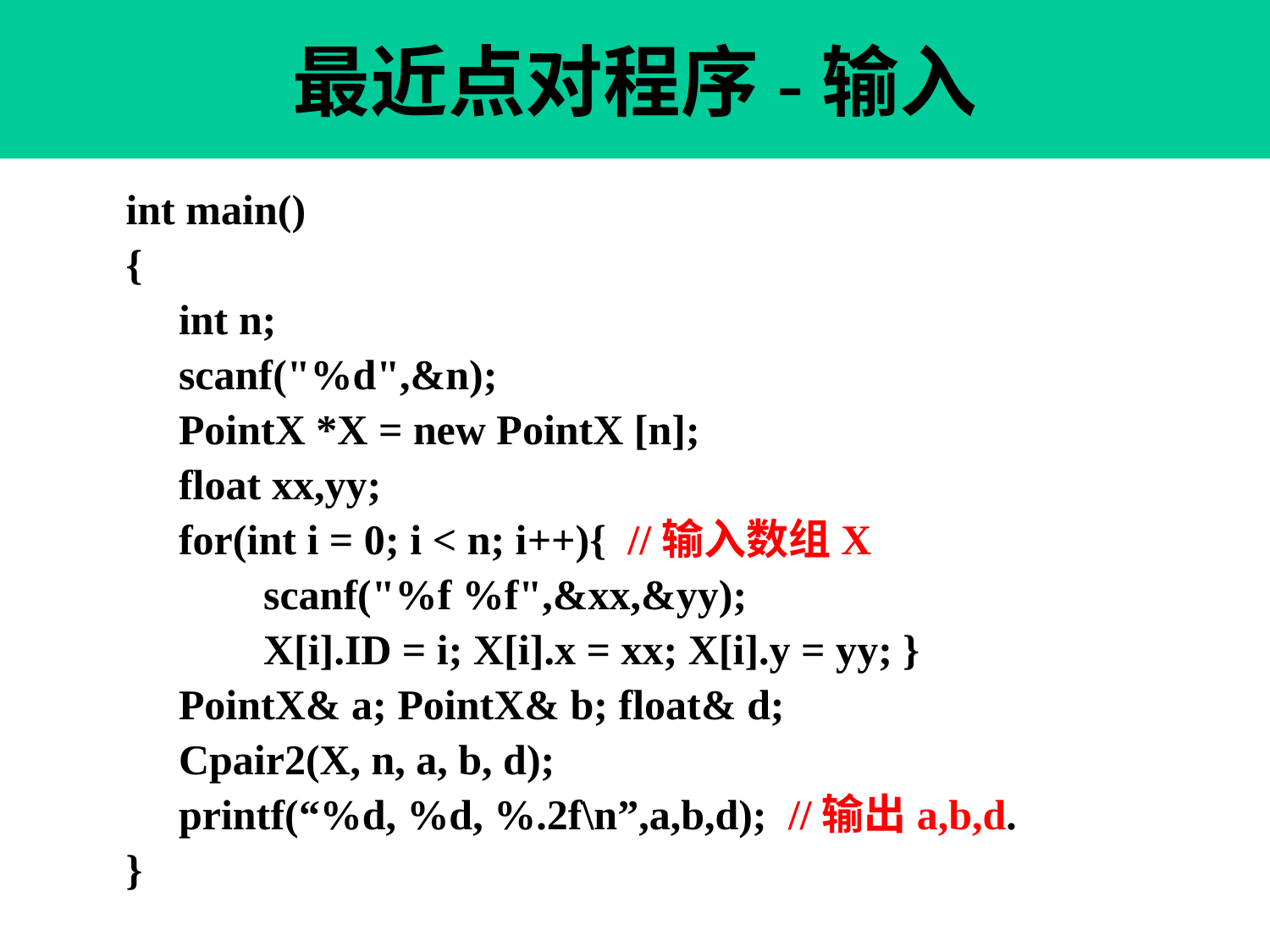

最近点对程序-输入
int main()
{
     int n;
     scanf("%d",&n);
     PointX *X = new PointX [n];
     float xx,yy;
     for(int i = 0; i < n; i++){  //输入数组X
             scanf("%f %f",&xx,&yy);
             X[i].ID = i; X[i].x = xx; X[i].y = yy; }
     PointX& a; PointX& b; float& d;
     Cpair2(X, n, a, b, d);
     printf(“%d, %d, %.2f\n”,a,b,d);  //输出a,b,d.
}